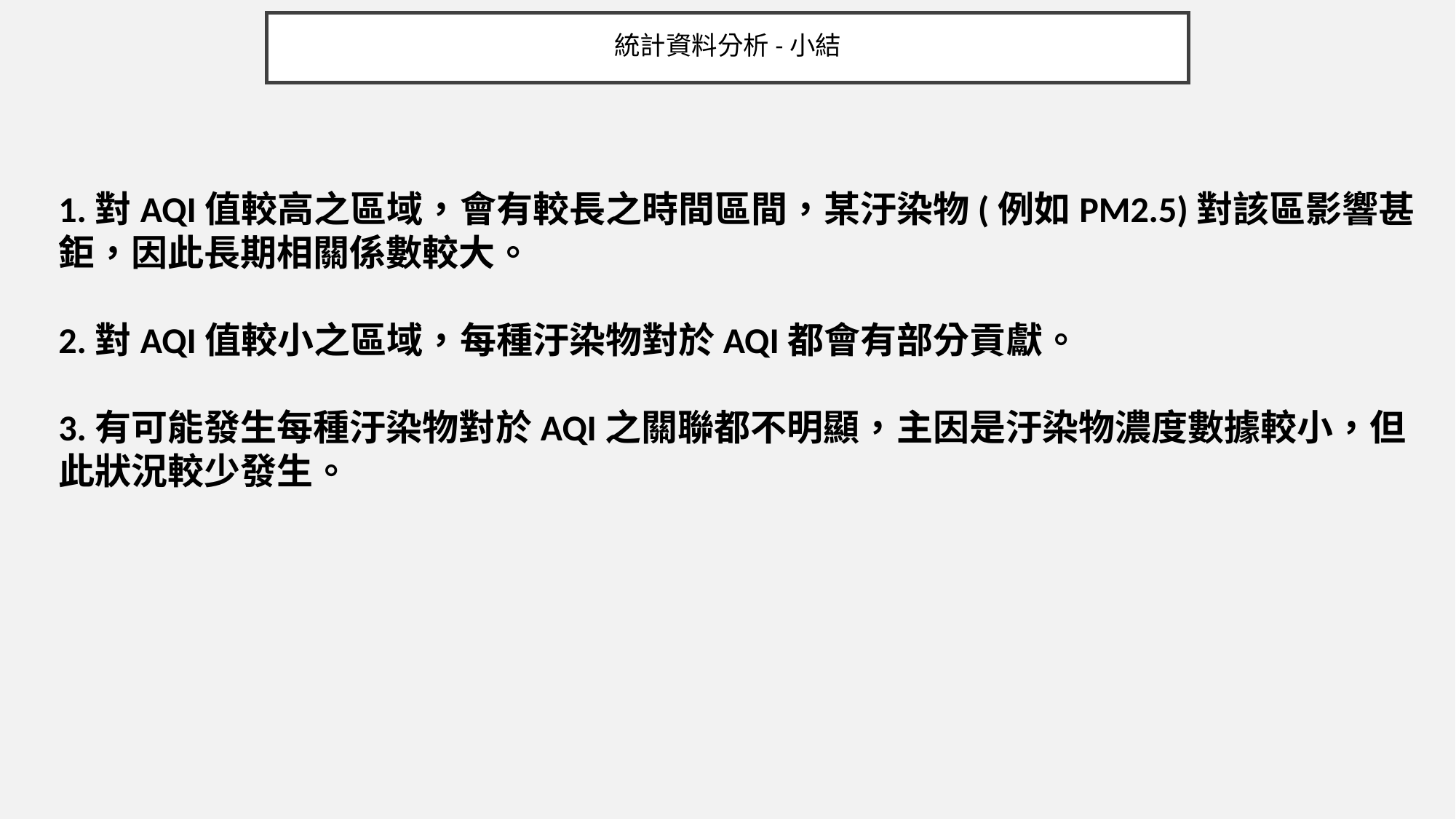

統計資料分析-小結

1.對AQI值較高之區域，會有較長之時間區間，某汙染物(例如PM2.5)對該區影響甚鉅，因此長期相關係數較大。

2.對AQI值較小之區域，每種汙染物對於AQI都會有部分貢獻。

3.有可能發生每種汙染物對於AQI之關聯都不明顯，主因是汙染物濃度數據較小，但此狀況較少發生。